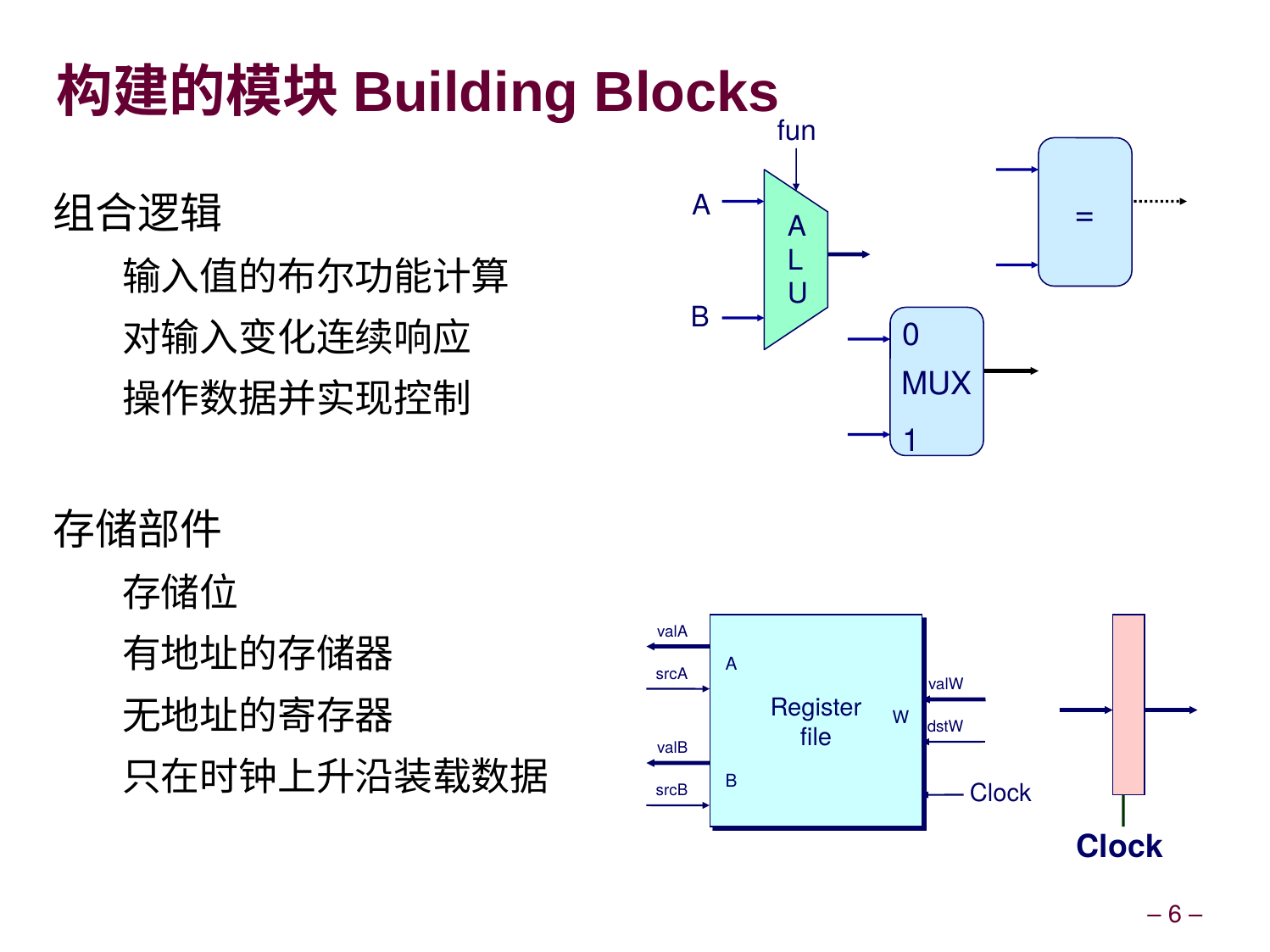

# 构建的模块Building Blocks
fun

A
L
U

A

B

=

组合逻辑
输入值的布尔功能计算
对输入变化连续响应
操作数据并实现控制

存储部件
存储位
有地址的存储器
无地址的寄存器
只在时钟上升沿装载数据
MUX
0

1

valA

Register
file
srcA
A
valW

W
dstW

valB

srcB
B

Clock

Clock